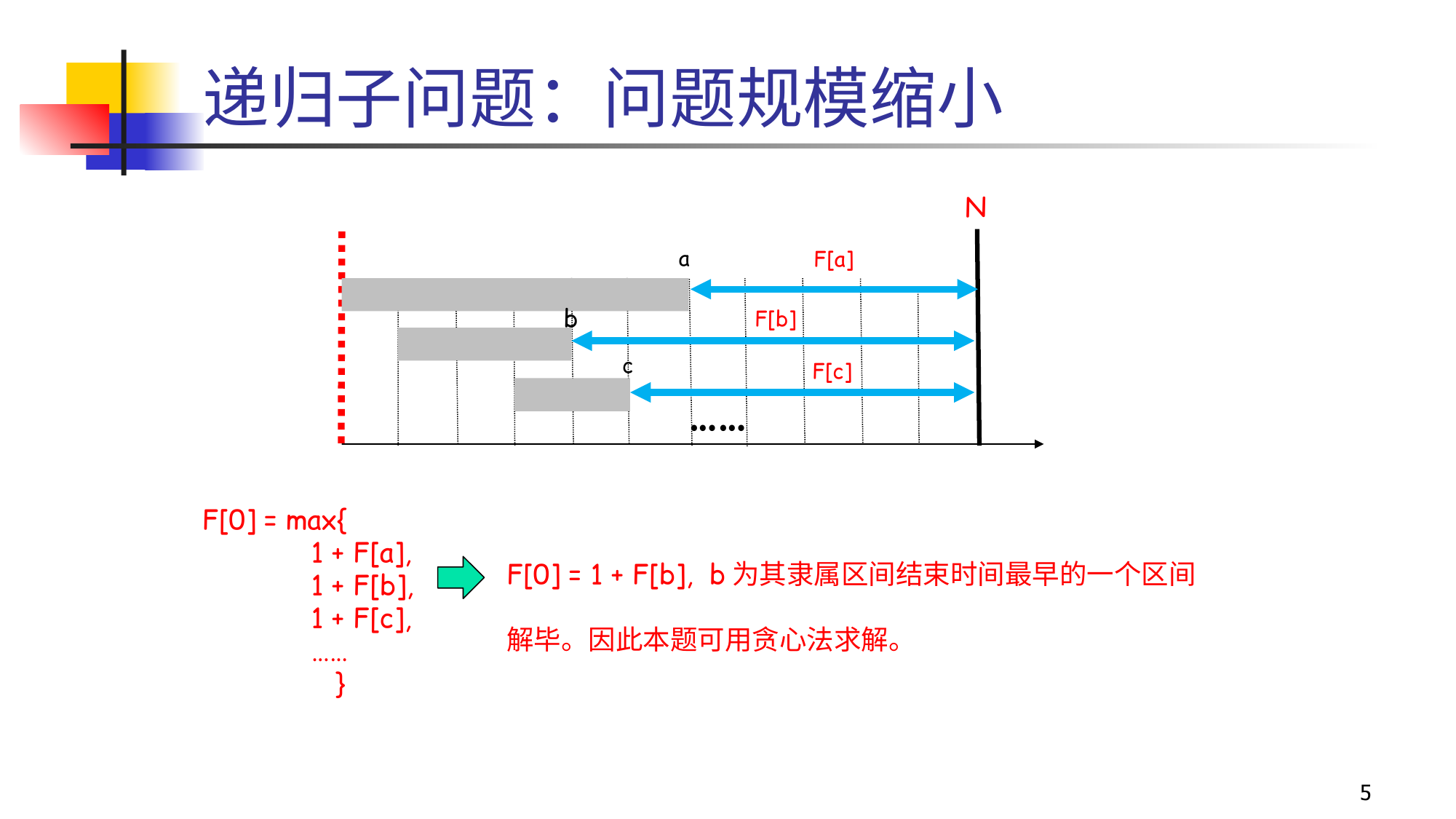

# 递归子问题：问题规模缩小
N
a
F[a]

b
F[b]

c
F[c]

……

F[0] = max{
	1 + F[a],
	1 + F[b],
   	1 + F[c],
	……
	   }
F[0] = 1 + F[b],  b为其隶属区间结束时间最早的一个区间

解毕。因此本题可用贪心法求解。

5